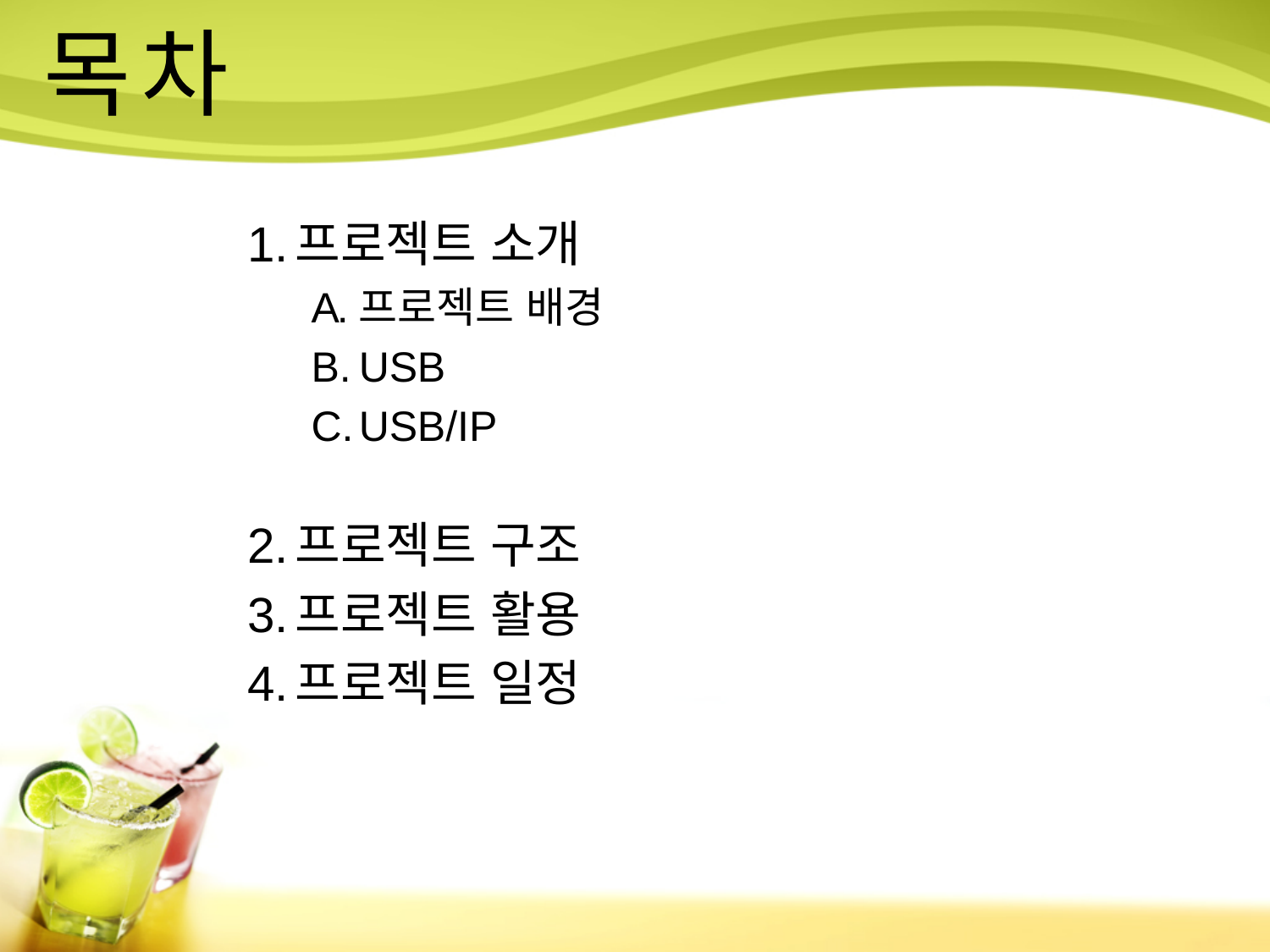

# 목차
프로젝트 소개
프로젝트 배경
USB
USB/IP

프로젝트 구조
프로젝트 활용
프로젝트 일정